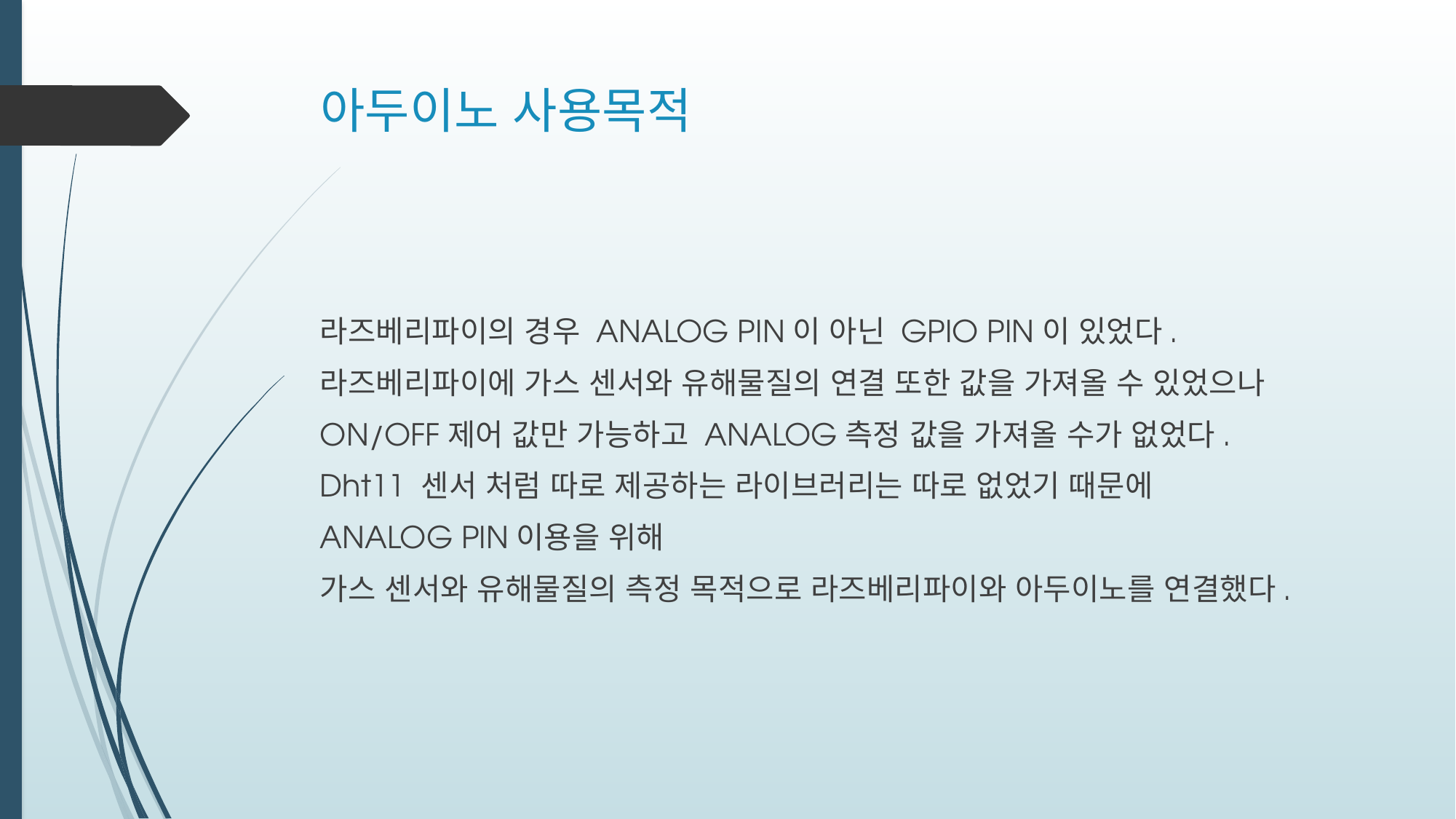

# 아두이노 사용목적

라즈베리파이의 경우 ANALOG PIN이 아닌 GPIO PIN이 있었다.
라즈베리파이에 가스 센서와 유해물질의 연결 또한 값을 가져올 수 있었으나
ON/OFF제어 값만 가능하고 ANALOG측정 값을 가져올 수가 없었다.
Dht11 센서 처럼 따로 제공하는 라이브러리는 따로 없었기 때문에
ANALOG PIN이용을 위해
가스 센서와 유해물질의 측정 목적으로 라즈베리파이와 아두이노를 연결했다.